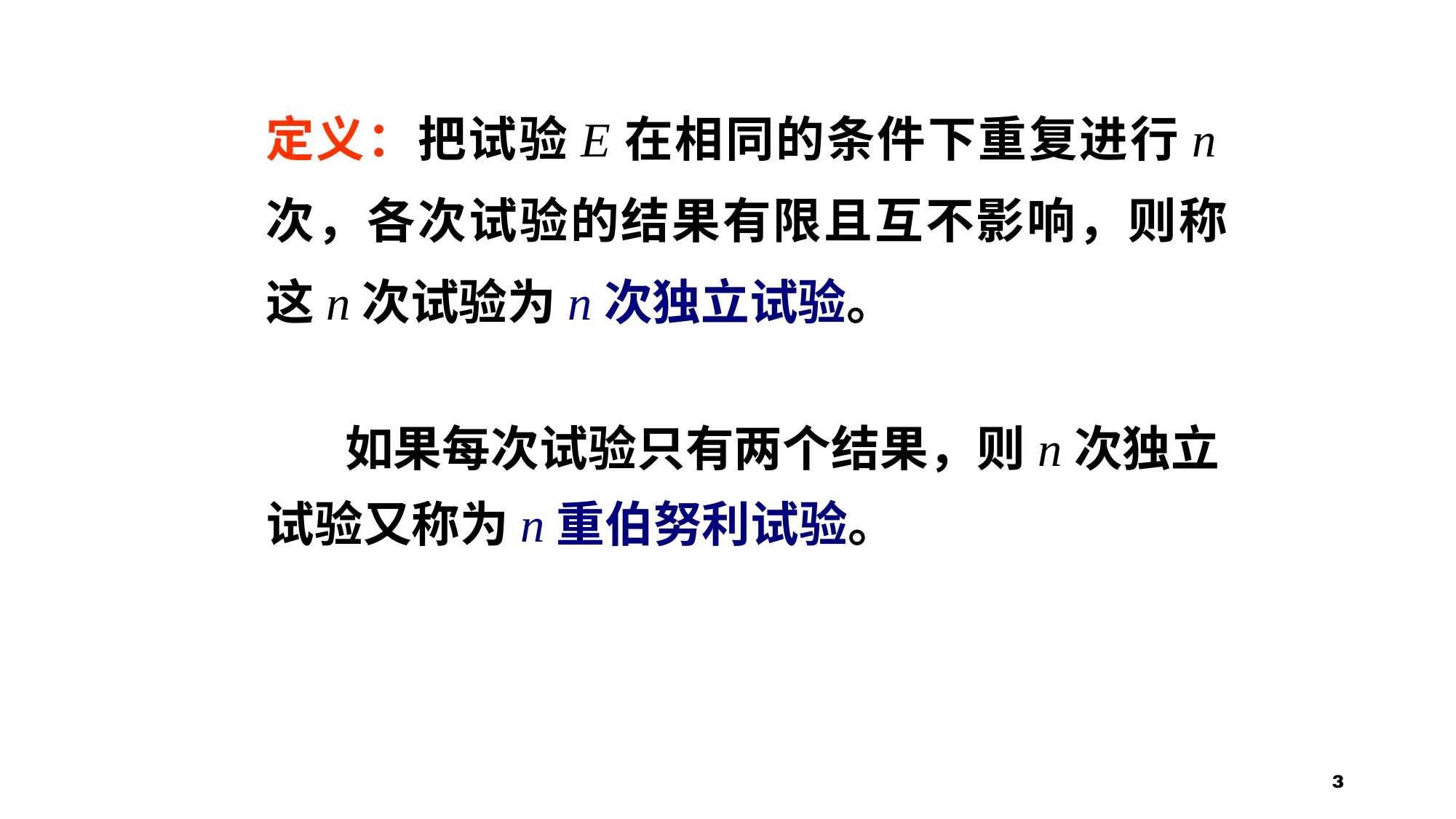

定义：把试验E在相同的条件下重复进行n次，各次试验的结果有限且互不影响，则称这n次试验为n次独立试验。

      如果每次试验只有两个结果，则n次独立试验又称为n重伯努利试验。
3